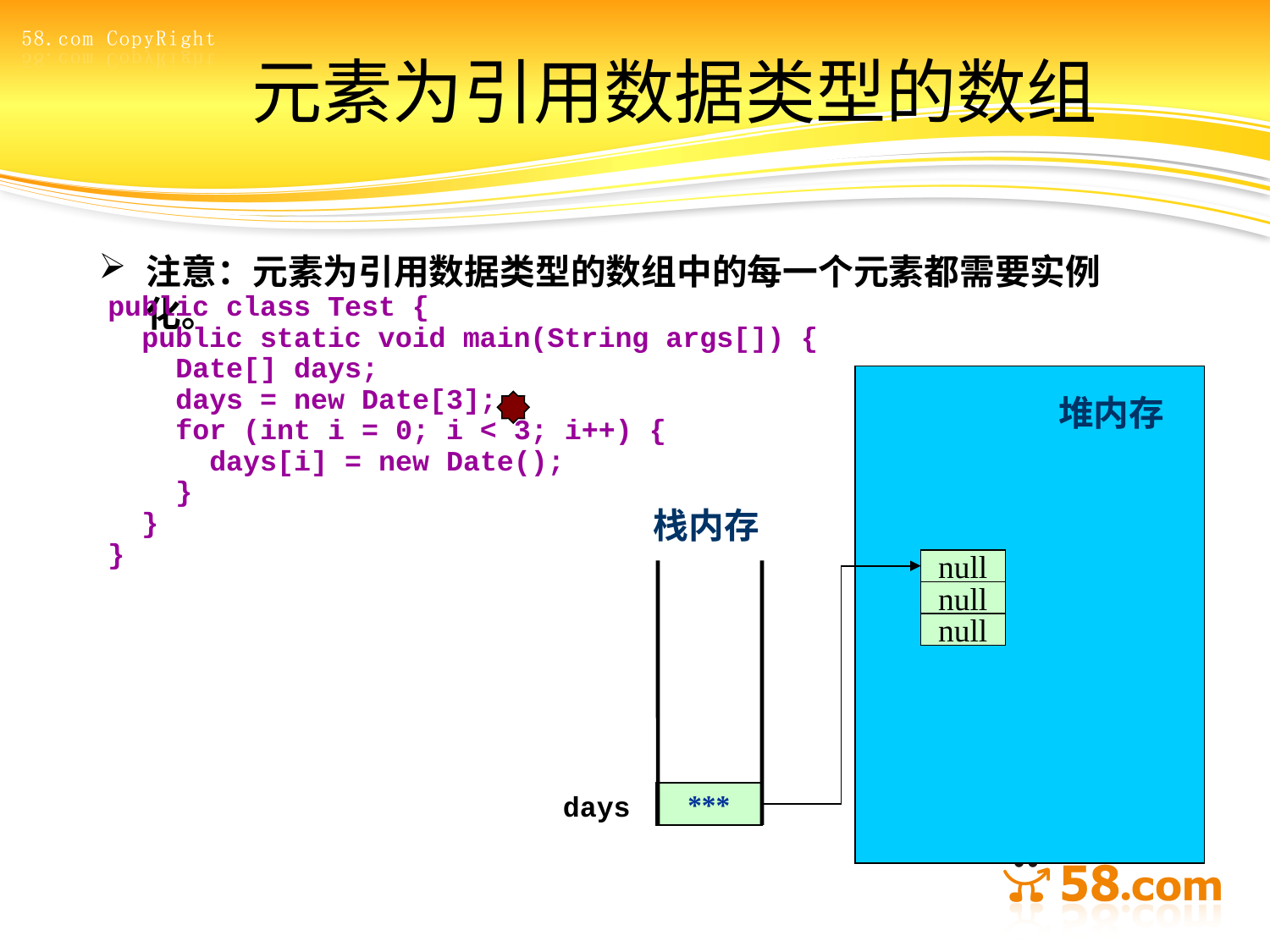

# 元素为引用数据类型的数组
注意：元素为引用数据类型的数组中的每一个元素都需要实例化。

public class Test {
  public static void main(String args[]) {
    Date[] days;
    days = new Date[3];
    for (int i = 0; i < 3; i++) {
      days[i] = new Date();
    }
  }
}

堆内存

栈内存
null

null
null
days
***